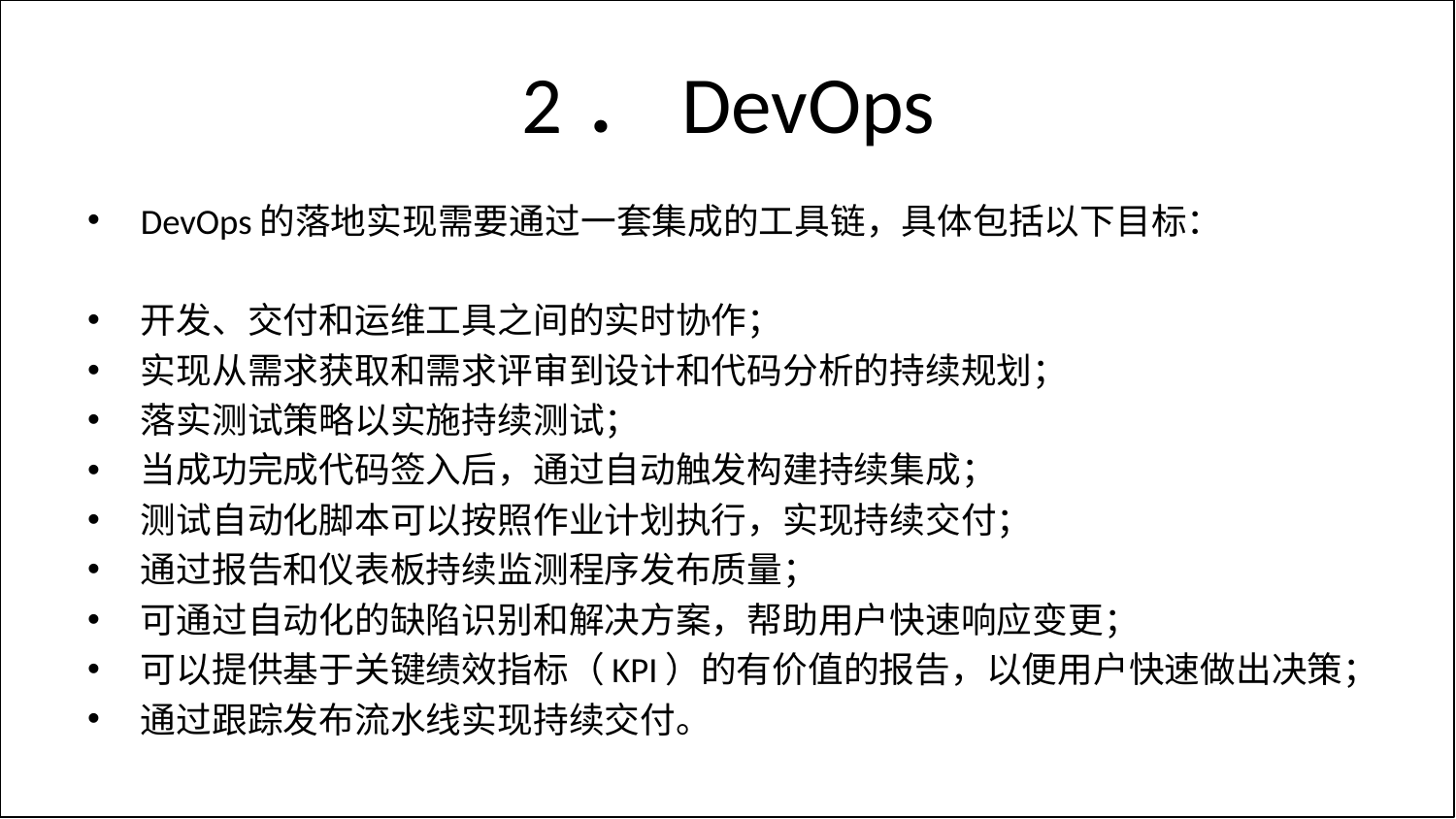

# 2．DevOps
DevOps的落地实现需要通过一套集成的工具链，具体包括以下目标：

开发、交付和运维工具之间的实时协作；
实现从需求获取和需求评审到设计和代码分析的持续规划；
落实测试策略以实施持续测试；
当成功完成代码签入后，通过自动触发构建持续集成；
测试自动化脚本可以按照作业计划执行，实现持续交付；
通过报告和仪表板持续监测程序发布质量；
可通过自动化的缺陷识别和解决方案，帮助用户快速响应变更；
可以提供基于关键绩效指标（KPI）的有价值的报告，以便用户快速做出决策；
通过跟踪发布流水线实现持续交付。